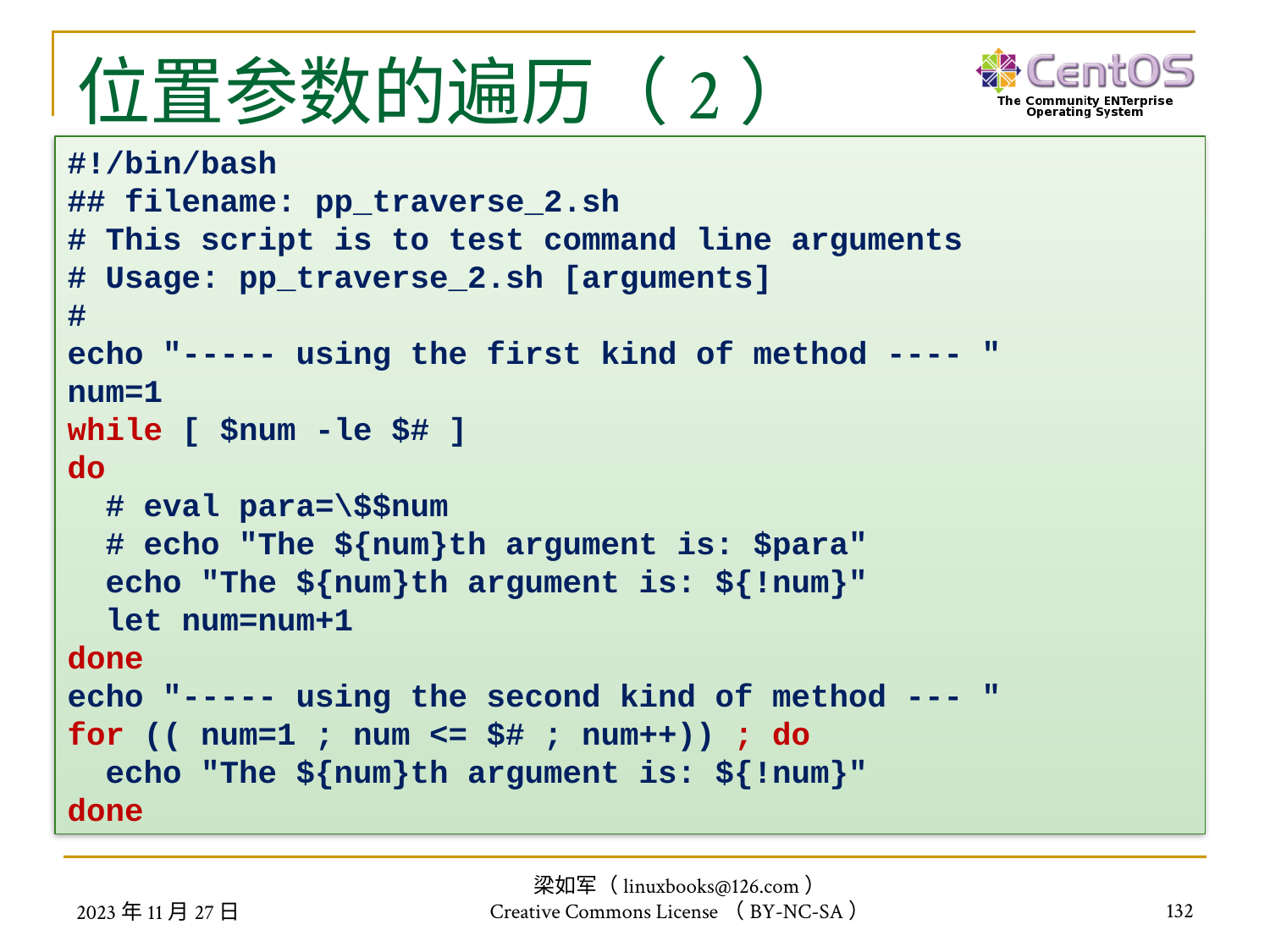

# 位置参数的遍历（2）
#!/bin/bash
## filename: pp_traverse_2.sh
# This script is to test command line arguments
# Usage: pp_traverse_2.sh [arguments]
#
echo "----- using the first kind of method ---- "
num=1
while [ $num -le $# ]
do
  # eval para=\$$num
  # echo "The ${num}th argument is: $para"
  echo "The ${num}th argument is: ${!num}"
  let num=num+1
done
echo "----- using the second kind of method --- "
for (( num=1 ; num <= $# ; num++)) ; do
  echo "The ${num}th argument is: ${!num}"
done
梁如军（linuxbooks@126.com）
Creative Commons License（BY-NC-SA）
2023年11月27日
132